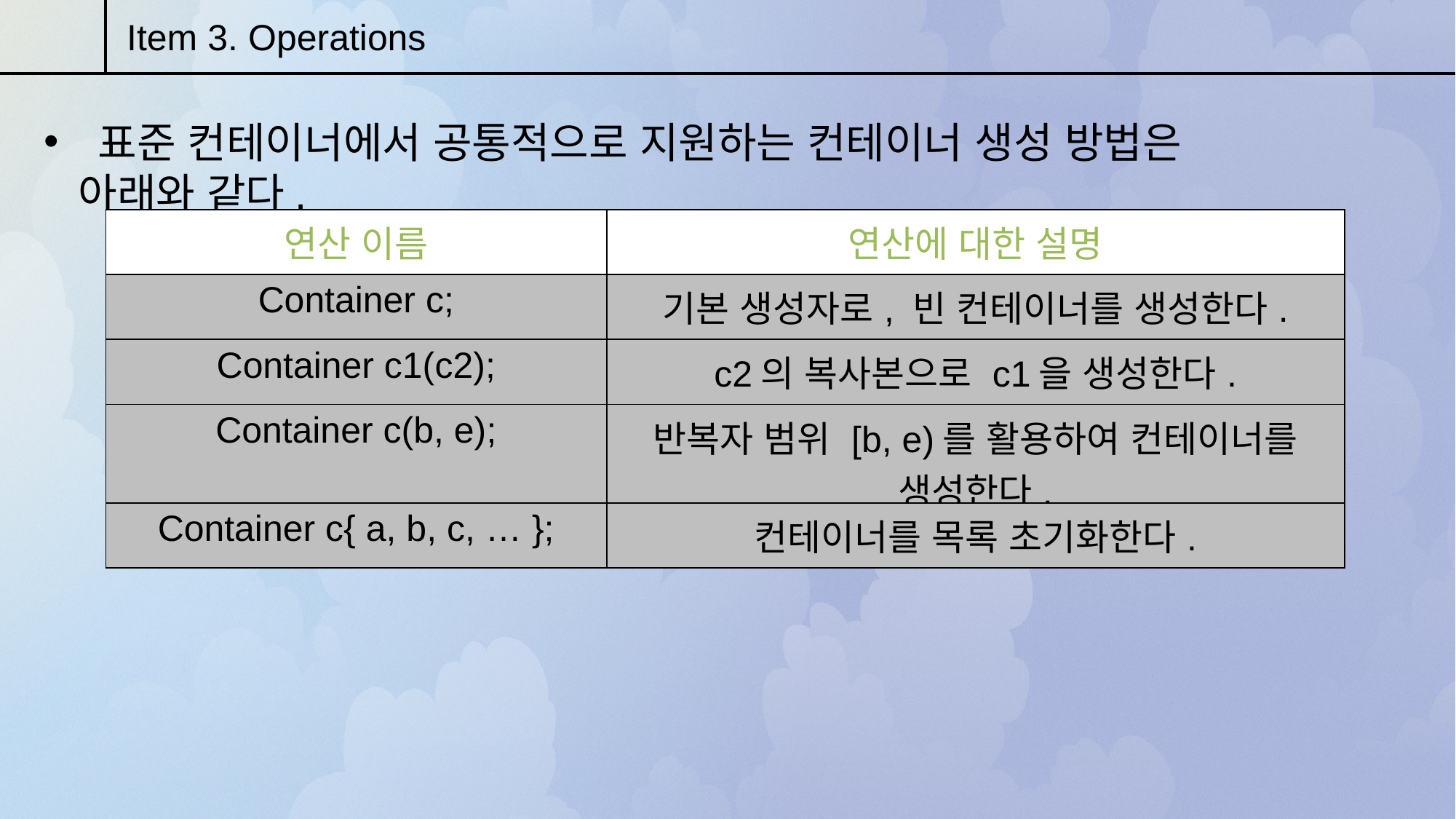

Item 3. Operations
 표준 컨테이너에서 공통적으로 지원하는 컨테이너 생성 방법은 아래와 같다.
| 연산 이름 | 연산에 대한 설명 |
| --- | --- |
| Container c; | 기본 생성자로, 빈 컨테이너를 생성한다. |
| Container c1(c2); | c2의 복사본으로 c1을 생성한다. |
| Container c(b, e); | 반복자 범위 [b, e)를 활용하여 컨테이너를 생성한다. |
| Container c{ a, b, c, … }; | 컨테이너를 목록 초기화한다. |